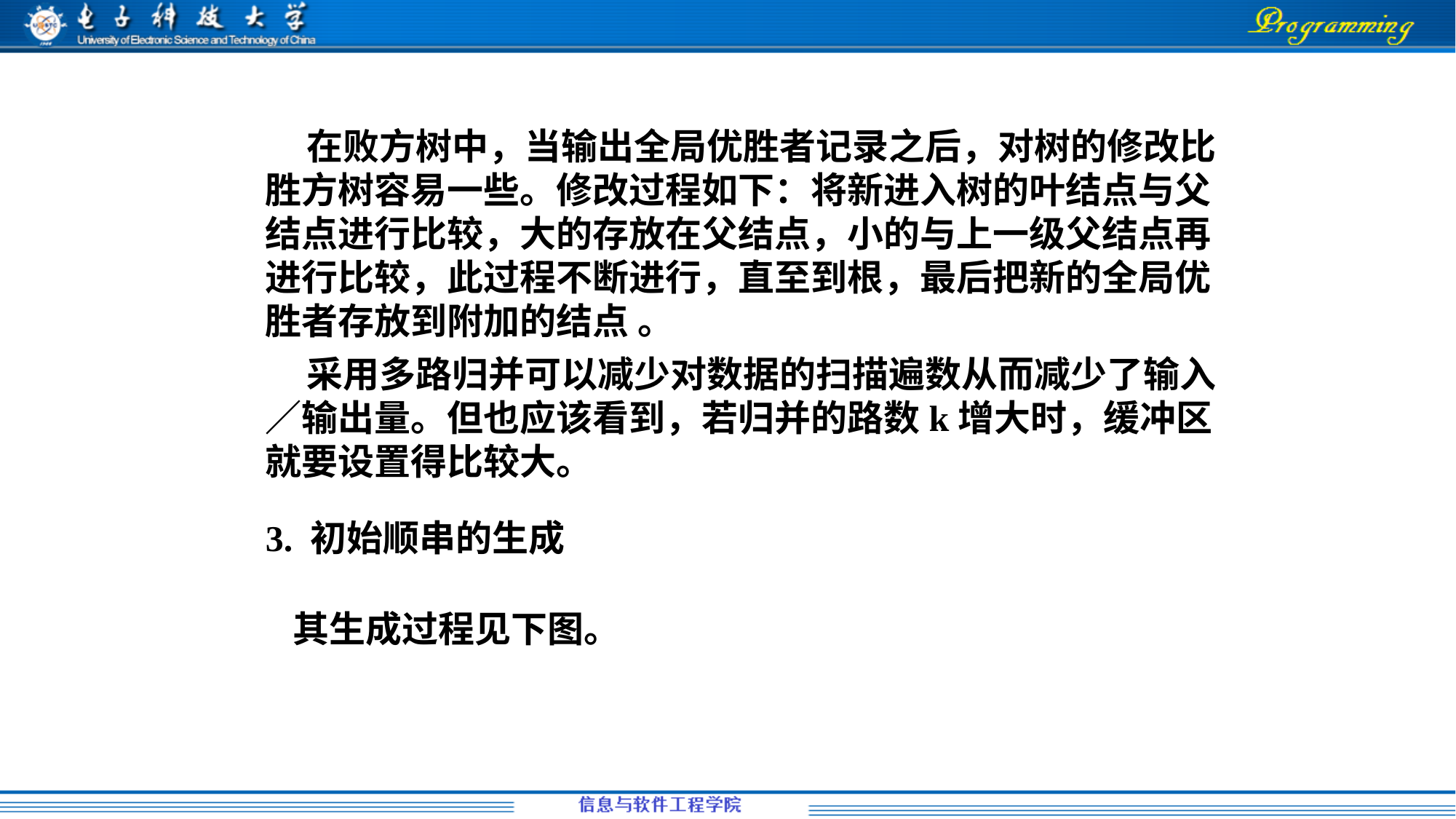

在败方树中，当输出全局优胜者记录之后，对树的修改比胜方树容易一些。修改过程如下：将新进入树的叶结点与父结点进行比较，大的存放在父结点，小的与上一级父结点再进行比较，此过程不断进行，直至到根，最后把新的全局优胜者存放到附加的结点 。
    采用多路归并可以减少对数据的扫描遍数从而减少了输入／输出量。但也应该看到，若归并的路数k增大时，缓冲区就要设置得比较大。
3. 初始顺串的生成
其生成过程见下图。